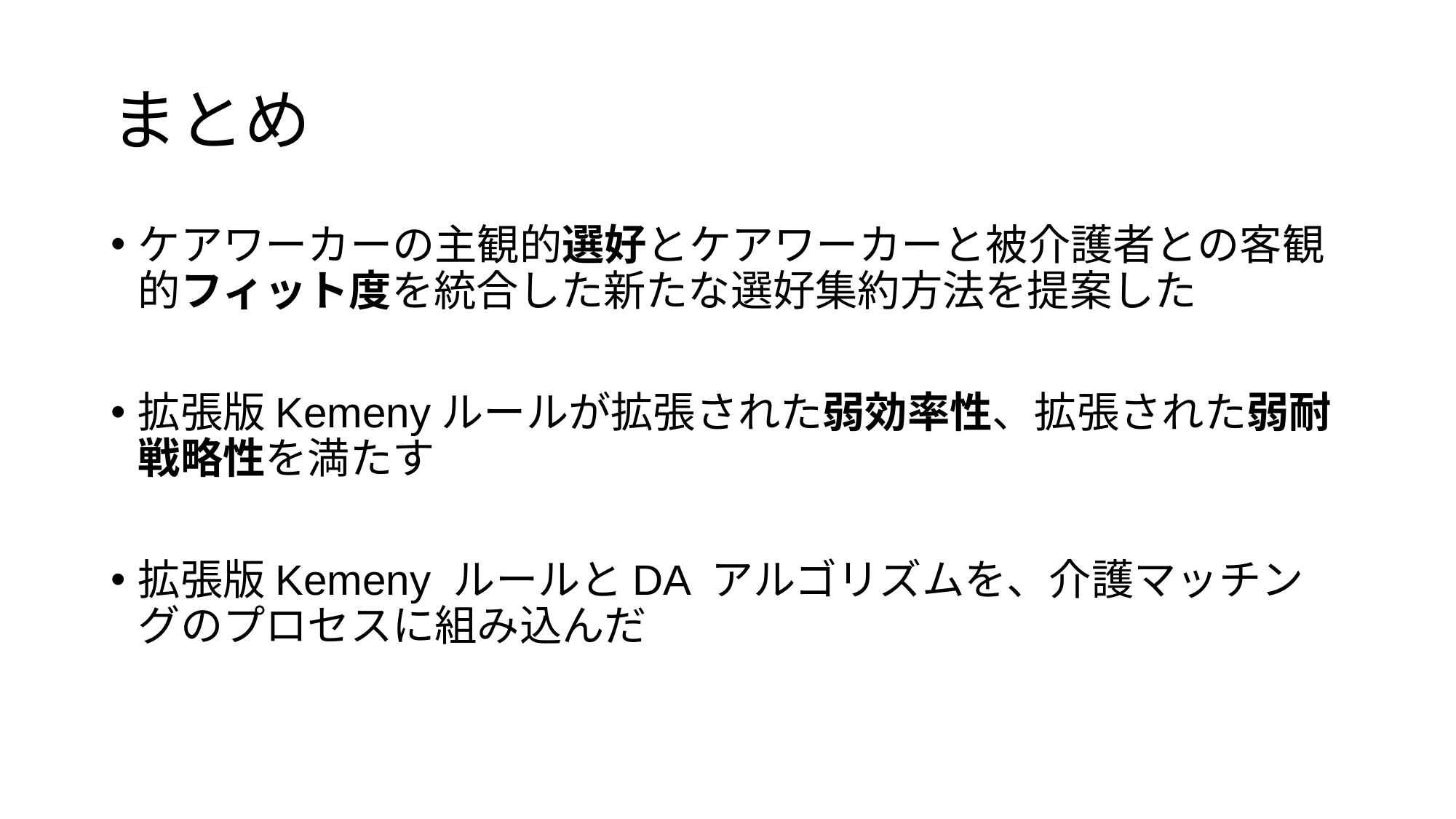

# まとめ
ケアワーカーの主観的選好とケアワーカーと被介護者との客観的フィット度を統合した新たな選好集約方法を提案した

拡張版Kemenyルールが拡張された弱効率性、拡張された弱耐戦略性を満たす

拡張版Kemeny ルールとDA アルゴリズムを、介護マッチングのプロセスに組み込んだ